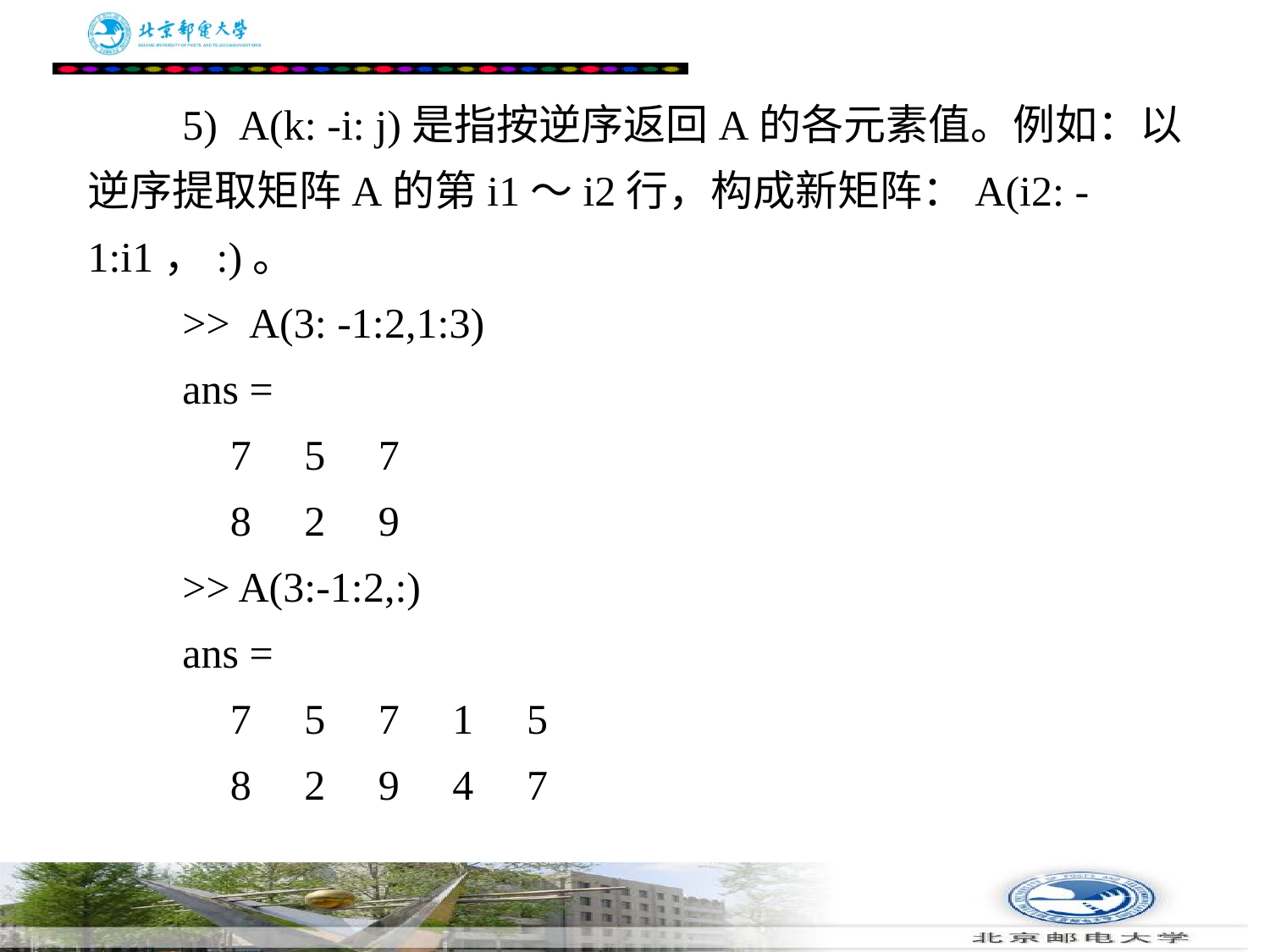

# 5)  A(k: -i: j)是指按逆序返回A的各元素值。例如：以逆序提取矩阵A的第i1～i2行，构成新矩阵：A(i2: -1:i1，:)。 　　>>  A(3: -1:2,1:3) 　　ans = 　　     7     5     7 　　     8     2     9 　　>> A(3:-1:2,:) 　　ans = 　　     7     5     7     1     5 　　     8     2     9     4     7